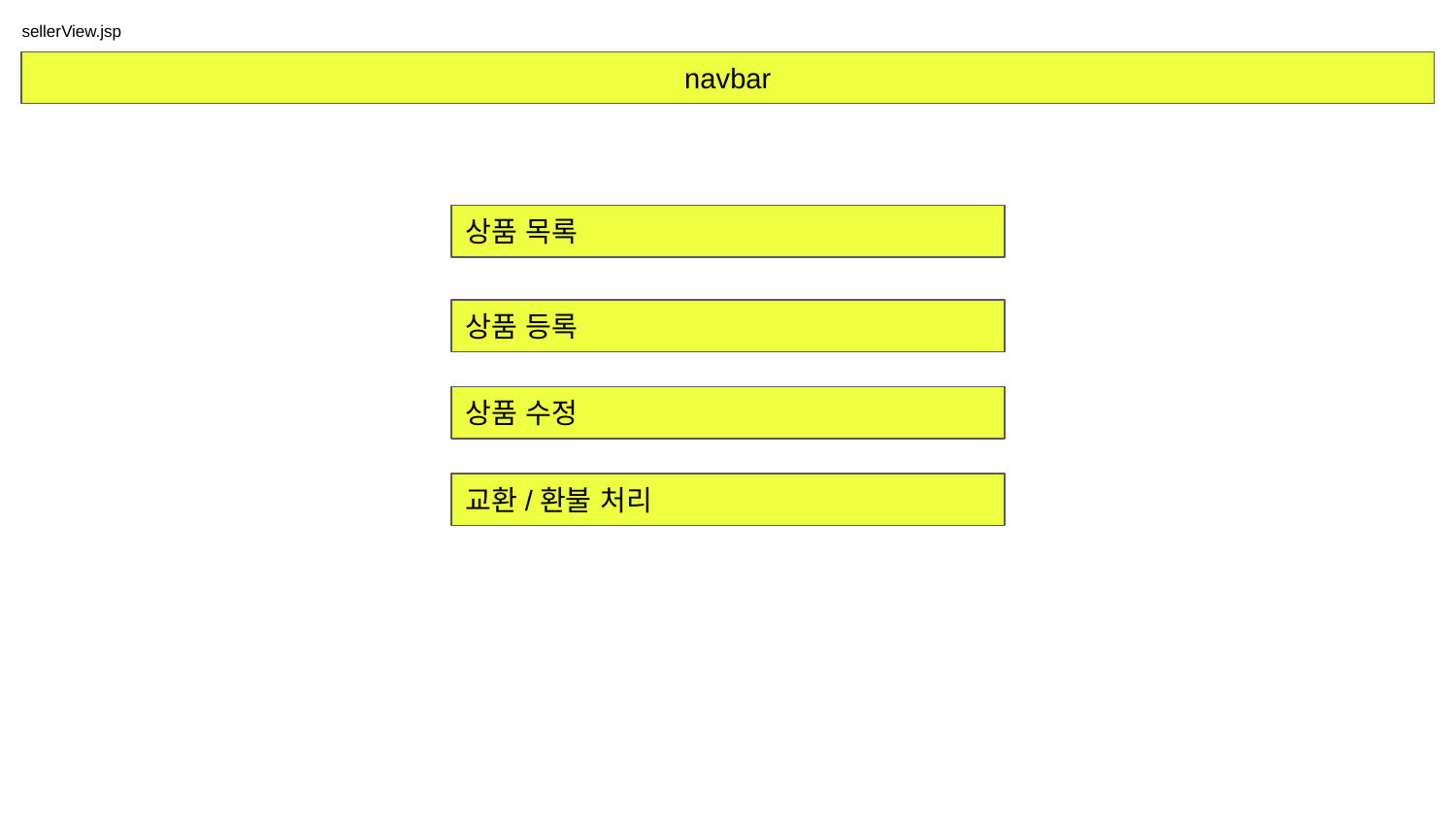

# sellerView.jsp
navbar
상품 목록
상품 등록
상품 수정
교환/환불 처리